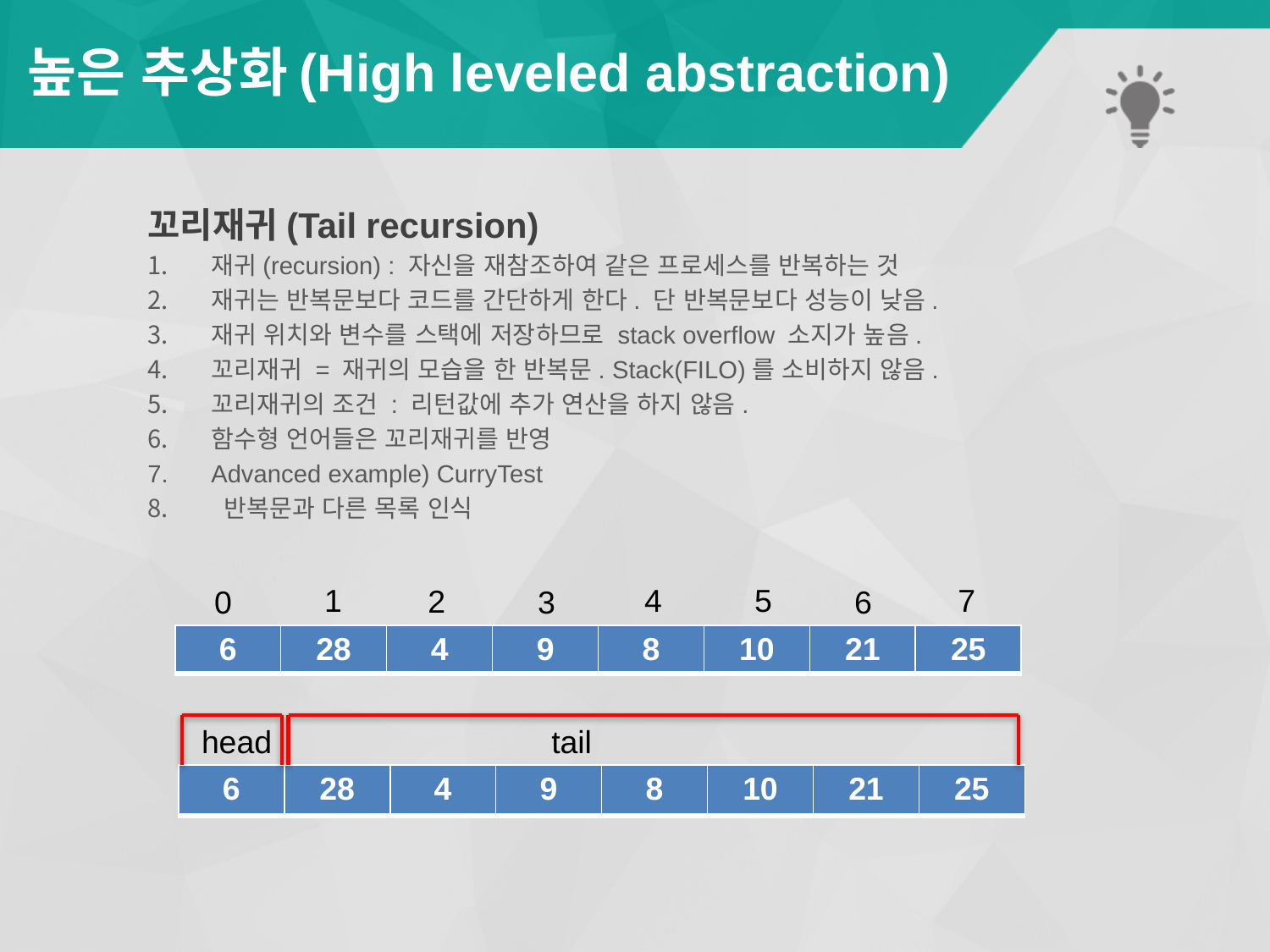

# 높은 추상화(High leveled abstraction)
꼬리재귀(Tail recursion)
재귀(recursion) : 자신을 재참조하여 같은 프로세스를 반복하는 것
재귀는 반복문보다 코드를 간단하게 한다. 단 반복문보다 성능이 낮음.
재귀 위치와 변수를 스택에 저장하므로 stack overflow 소지가 높음.
꼬리재귀 = 재귀의 모습을 한 반복문. Stack(FILO)를 소비하지 않음.
꼬리재귀의 조건 : 리턴값에 추가 연산을 하지 않음.
함수형 언어들은 꼬리재귀를 반영
Advanced example) CurryTest
 반복문과 다른 목록 인식

1
4
5
7
2
0
3
6
| 6 | 28 | 4 | 9 | 8 | 10 | 21 | 25 |
| --- | --- | --- | --- | --- | --- | --- | --- |
head
tail
| 6 | 28 | 4 | 9 | 8 | 10 | 21 | 25 |
| --- | --- | --- | --- | --- | --- | --- | --- |